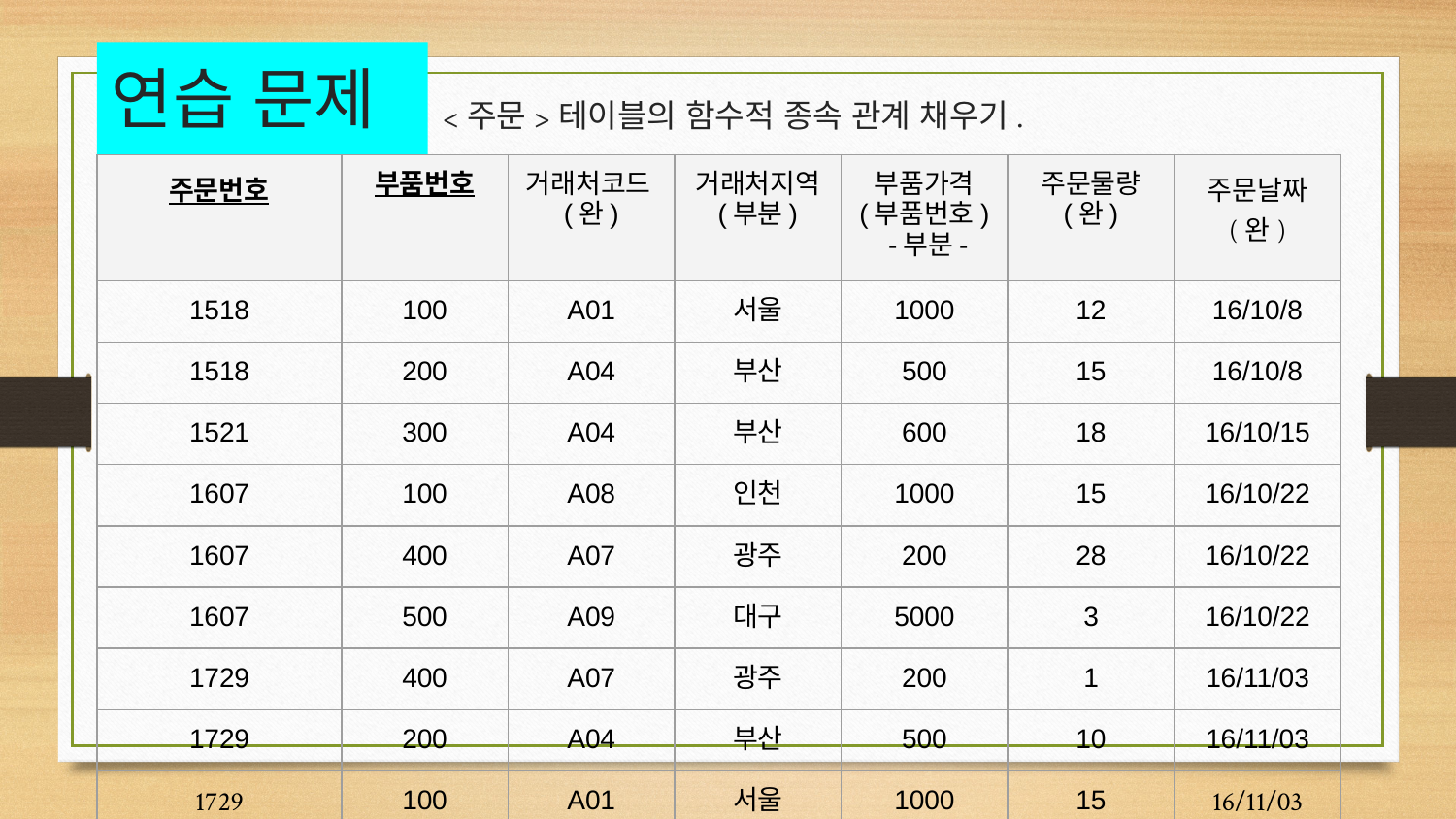

# 연습 문제
<주문>테이블의 함수적 종속 관계 채우기.
| 주문번호 | 부품번호 | 거래처코드(완) | 거래처지역 (부분) | 부품가격 (부품번호) -부분- | 주문물량 (완) | 주문날짜 (완) |
| --- | --- | --- | --- | --- | --- | --- |
| 1518 | 100 | A01 | 서울 | 1000 | 12 | 16/10/8 |
| 1518 | 200 | A04 | 부산 | 500 | 15 | 16/10/8 |
| 1521 | 300 | A04 | 부산 | 600 | 18 | 16/10/15 |
| 1607 | 100 | A08 | 인천 | 1000 | 15 | 16/10/22 |
| 1607 | 400 | A07 | 광주 | 200 | 28 | 16/10/22 |
| 1607 | 500 | A09 | 대구 | 5000 | 3 | 16/10/22 |
| 1729 | 400 | A07 | 광주 | 200 | 1 | 16/11/03 |
| 1729 | 200 | A04 | 부산 | 500 | 10 | 16/11/03 |
| 1729 | 100 | A01 | 서울 | 1000 | 15 | 16/11/03 |